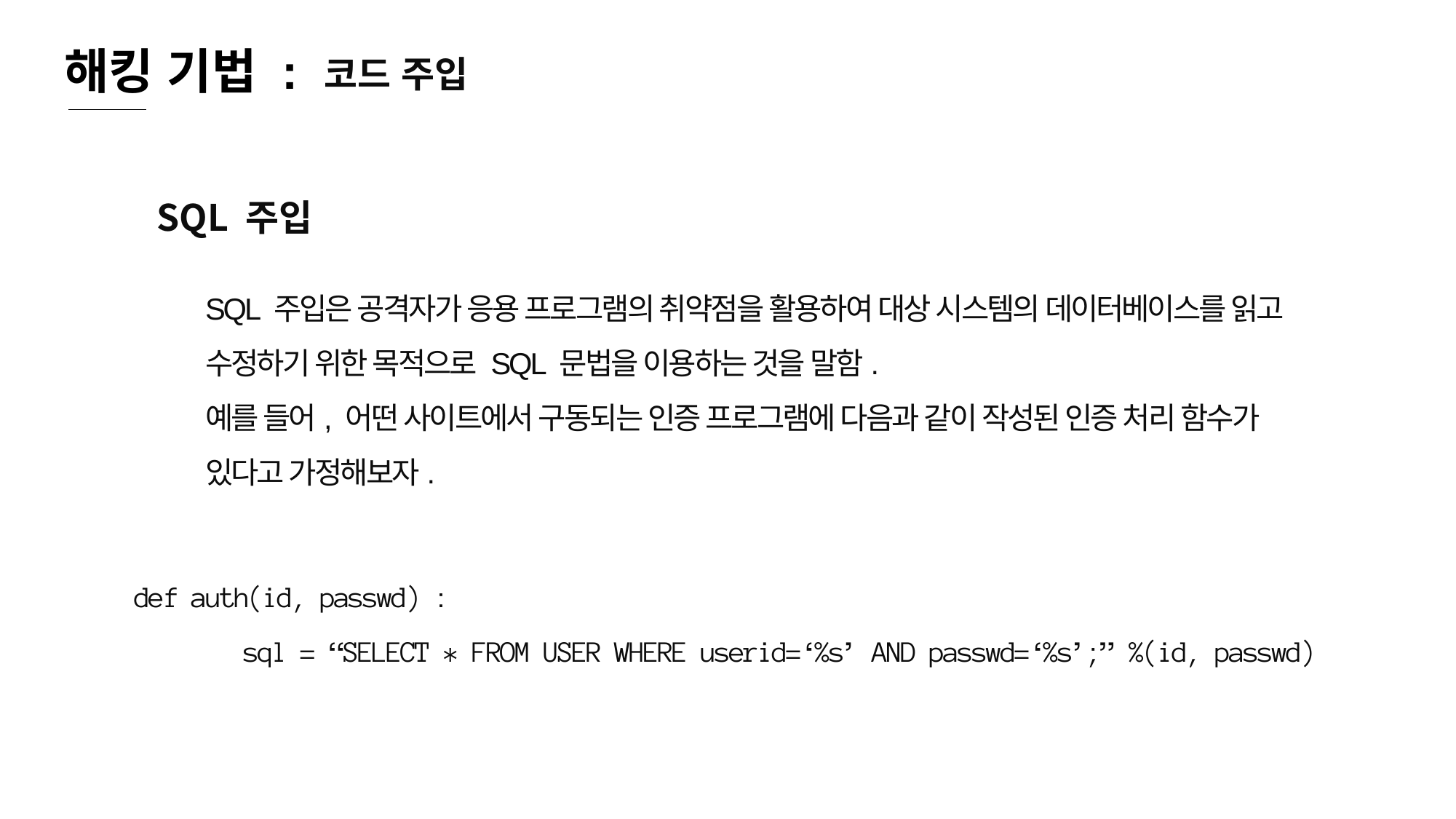

해킹 기법 :
코드 주입
SQL 주입
SQL 주입은 공격자가 응용 프로그램의 취약점을 활용하여 대상 시스템의 데이터베이스를 읽고 수정하기 위한 목적으로 SQL 문법을 이용하는 것을 말함.
예를 들어, 어떤 사이트에서 구동되는 인증 프로그램에 다음과 같이 작성된 인증 처리 함수가 있다고 가정해보자.
def auth(id, passwd) :
	sql = “SELECT * FROM USER WHERE userid=‘%s’ AND passwd=‘%s’;” %(id, passwd)